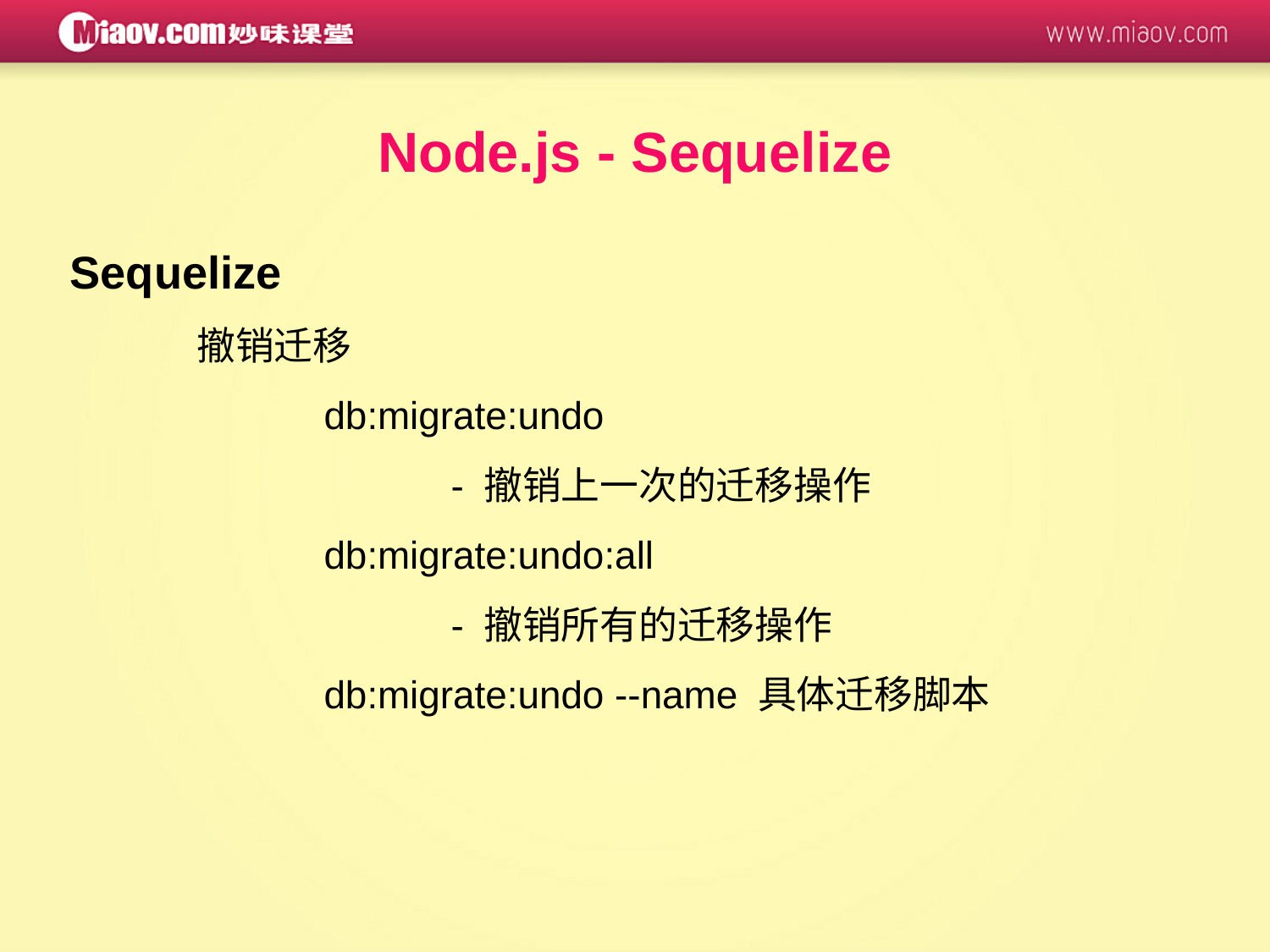

Node.js - Sequelize
Sequelize
	撤销迁移
		db:migrate:undo
			- 撤销上一次的迁移操作
		db:migrate:undo:all
			- 撤销所有的迁移操作
		db:migrate:undo --name 具体迁移脚本